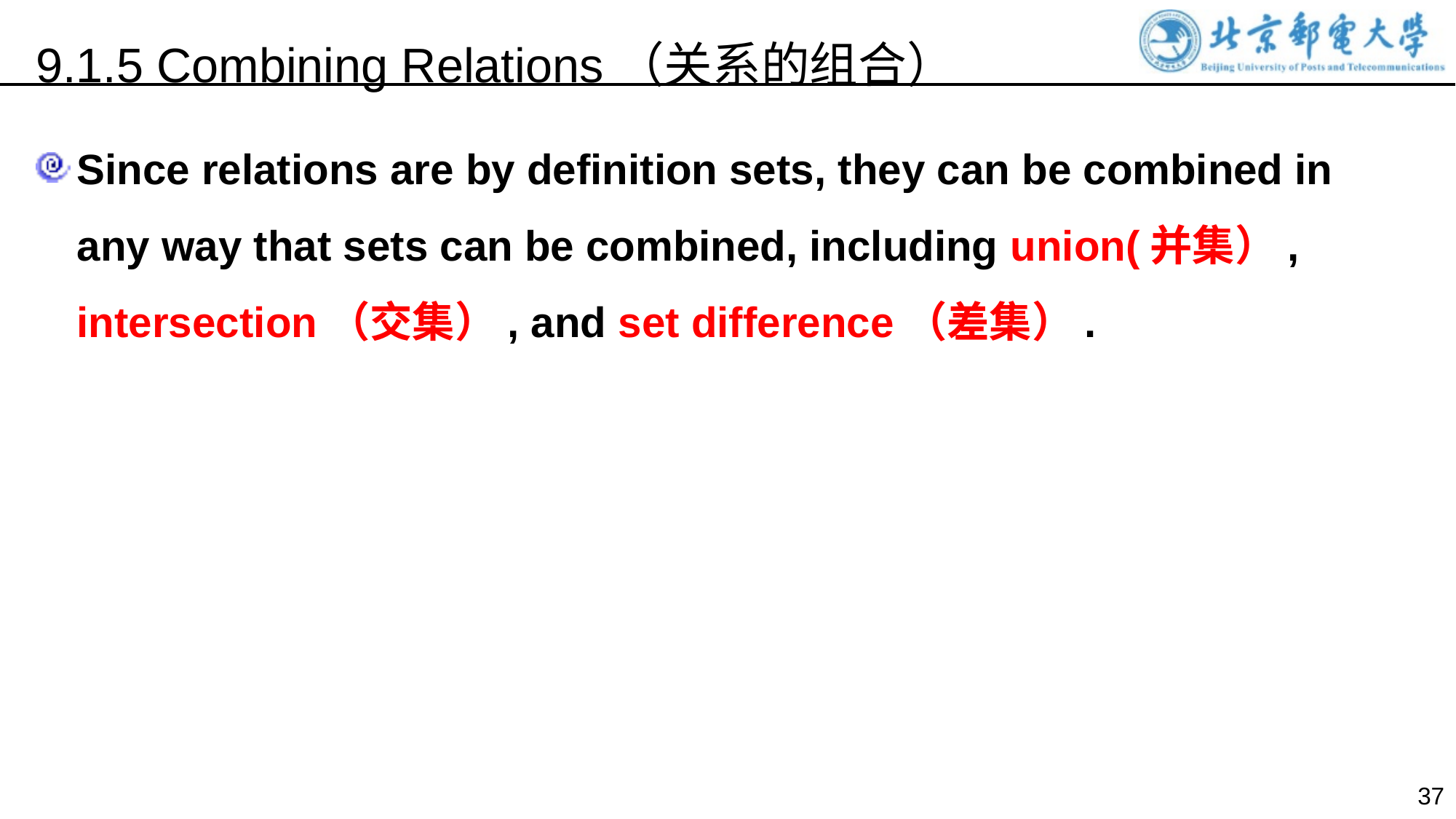

9.1.5 Combining Relations（关系的组合）
Since relations are by definition sets, they can be combined in any way that sets can be combined, including union(并集）, intersection（交集）, and set difference（差集）.